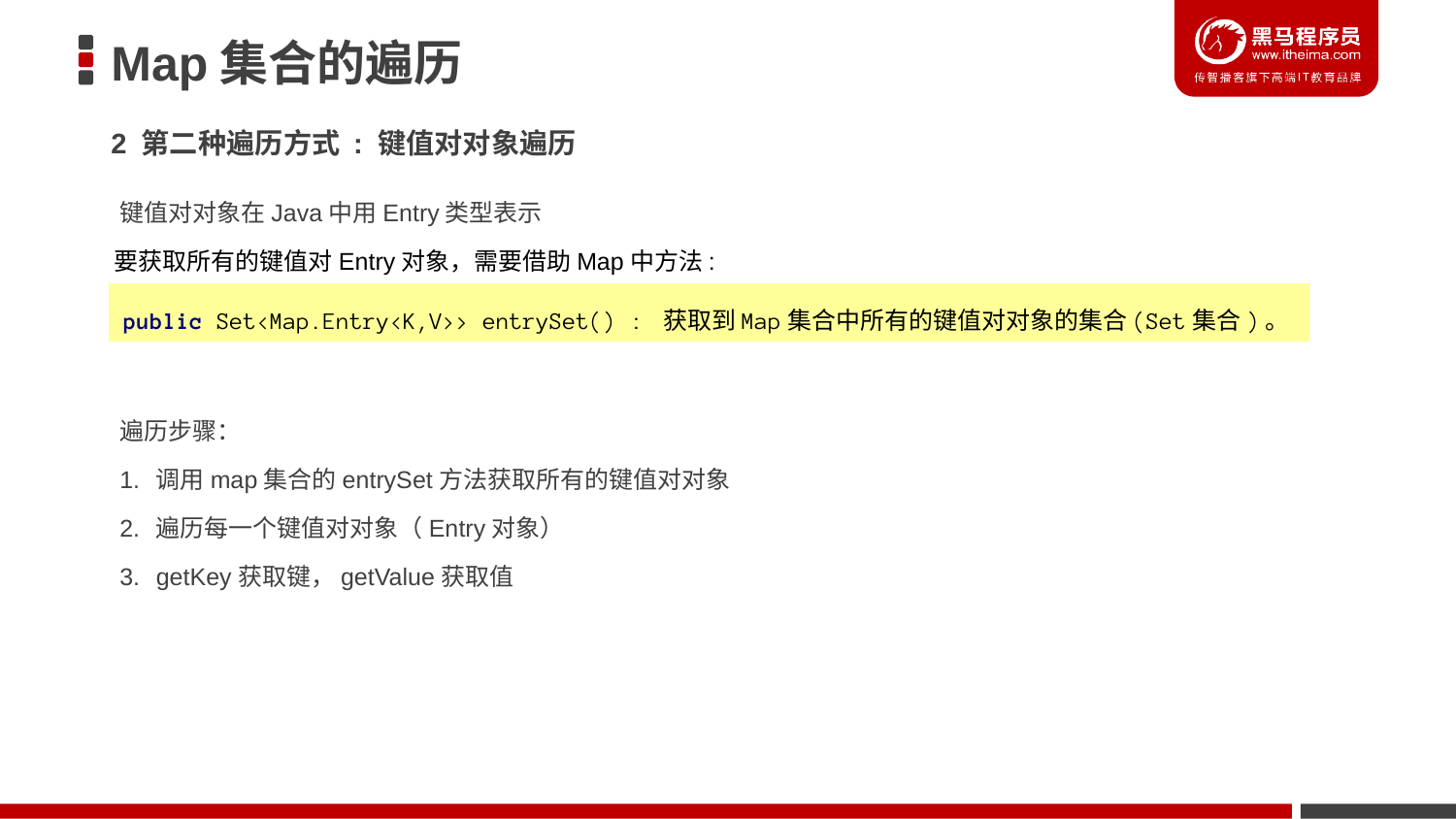

# Map集合的遍历
2 第二种遍历方式 : 键值对对象遍历
键值对对象在Java中用Entry类型表示
要获取所有的键值对Entry对象，需要借助Map中方法:
public Set<Map.Entry<K,V>> entrySet() : 获取到Map集合中所有的键值对对象的集合(Set集合)。
遍历步骤：
调用map集合的entrySet方法获取所有的键值对对象
遍历每一个键值对对象（Entry对象）
getKey获取键，getValue获取值